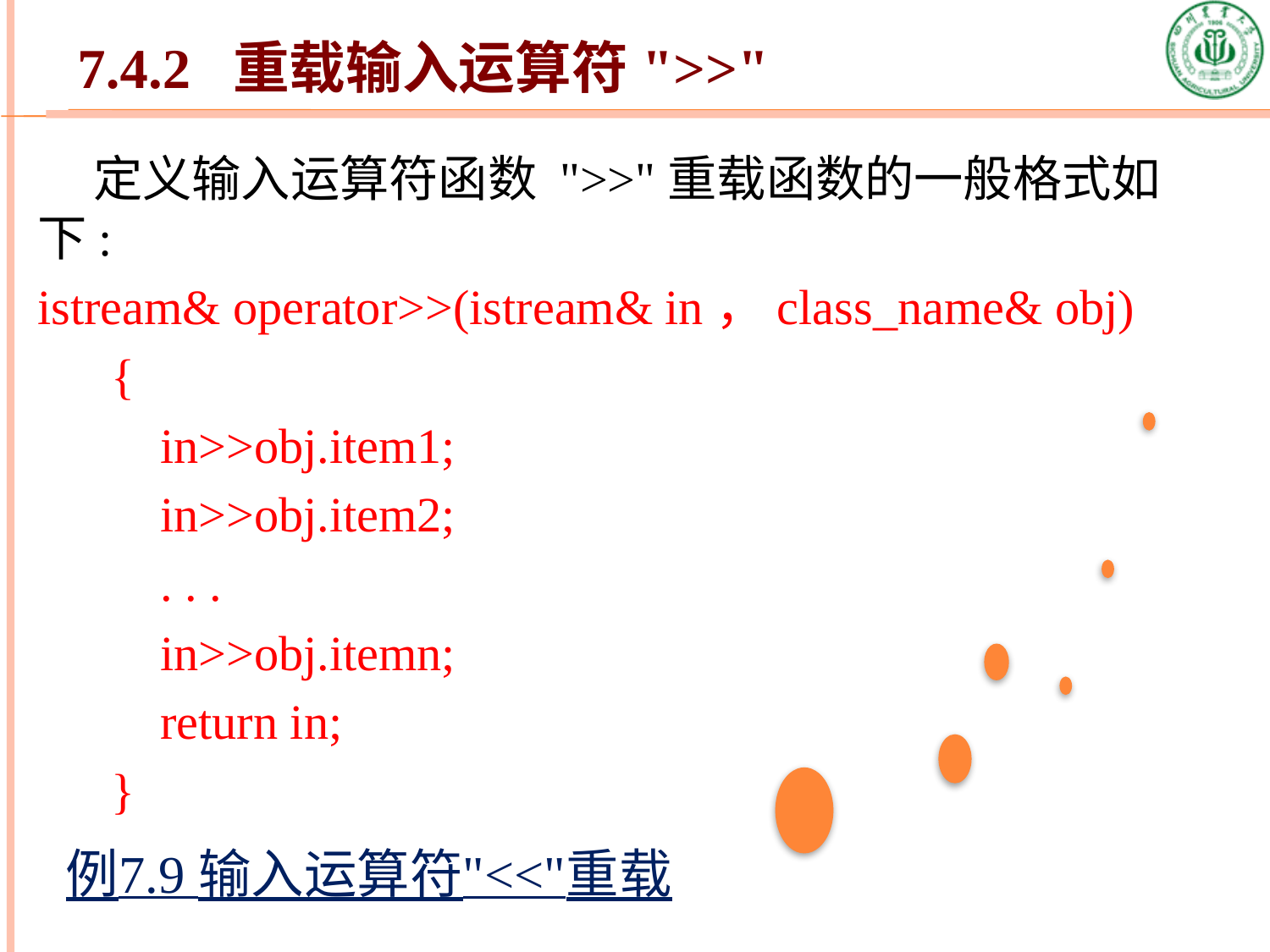

7.4.2  重载输入运算符">>"
    定义输入运算符函数 ">>"重载函数的一般格式如下:
istream& operator>>(istream& in，class_name& obj)
      {
          in>>obj.item1;
          in>>obj.item2;
          . . .
          in>>obj.itemn;
          return in;
      }

例7.9 输入运算符"<<"重载